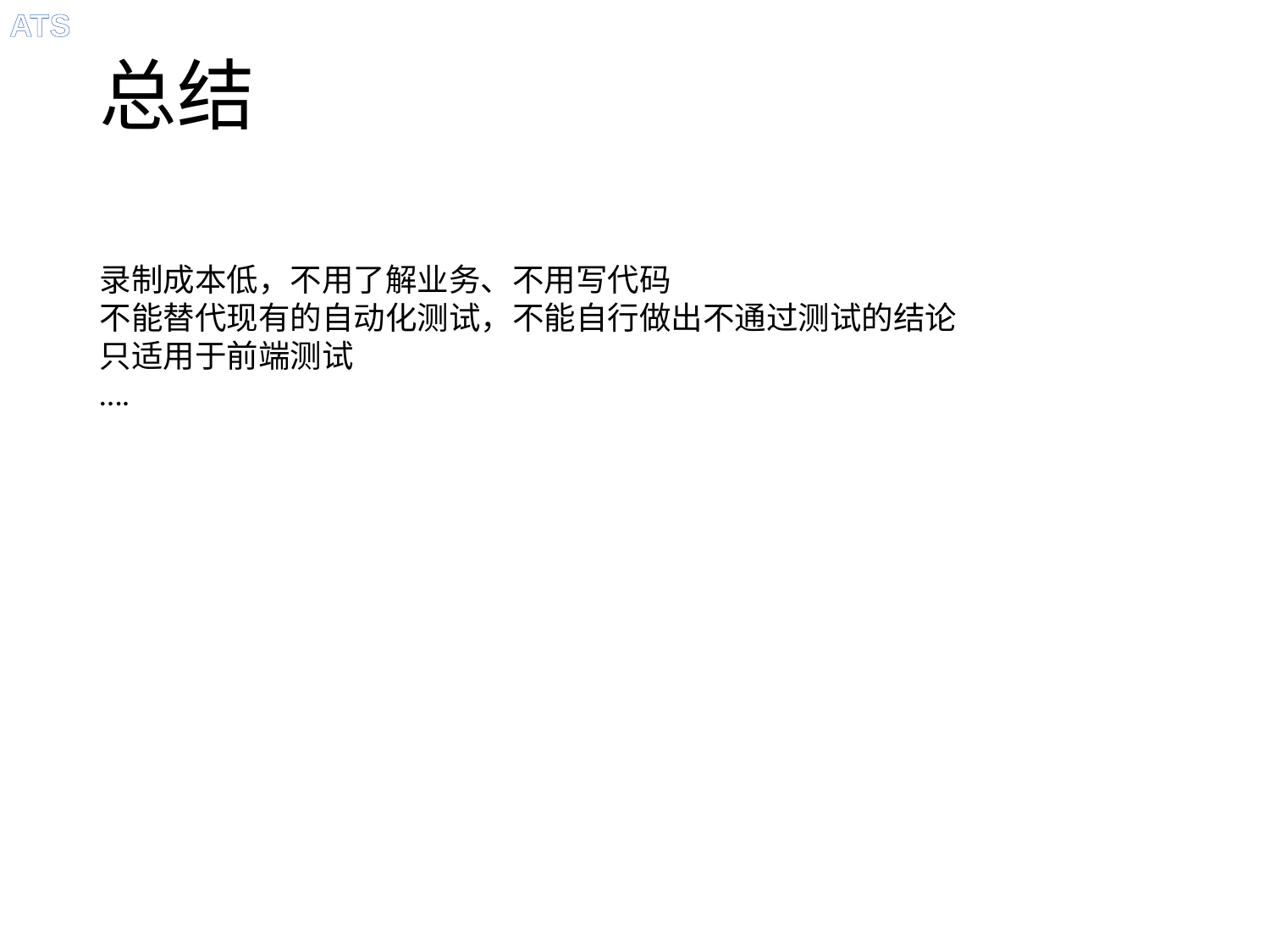

总结
录制成本低，不用了解业务、不用写代码
不能替代现有的自动化测试，不能自行做出不通过测试的结论
只适用于前端测试
….